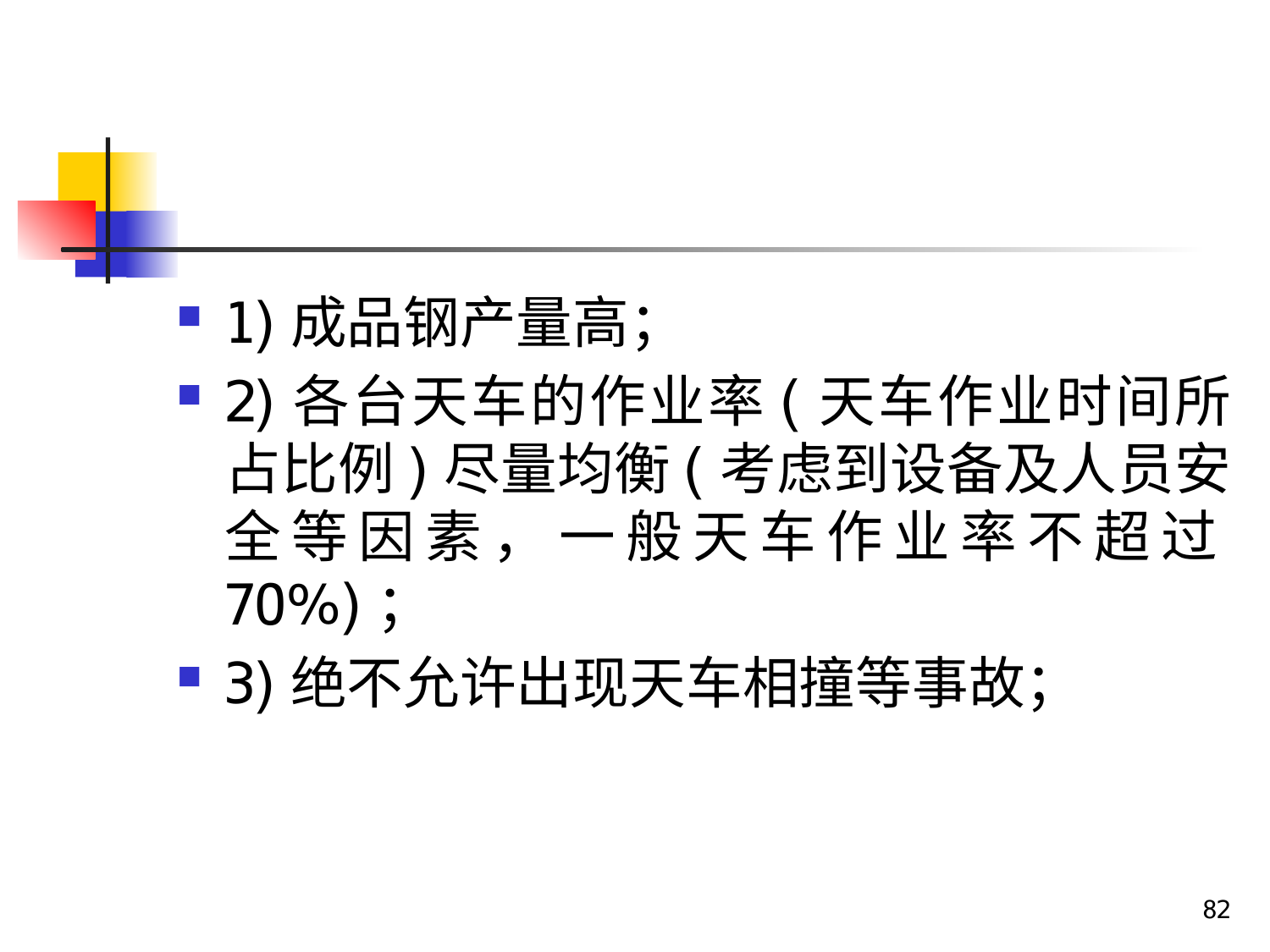

#
1)成品钢产量高；
2)各台天车的作业率(天车作业时间所占比例)尽量均衡(考虑到设备及人员安全等因素，一般天车作业率不超过70%)；
3)绝不允许出现天车相撞等事故；
82